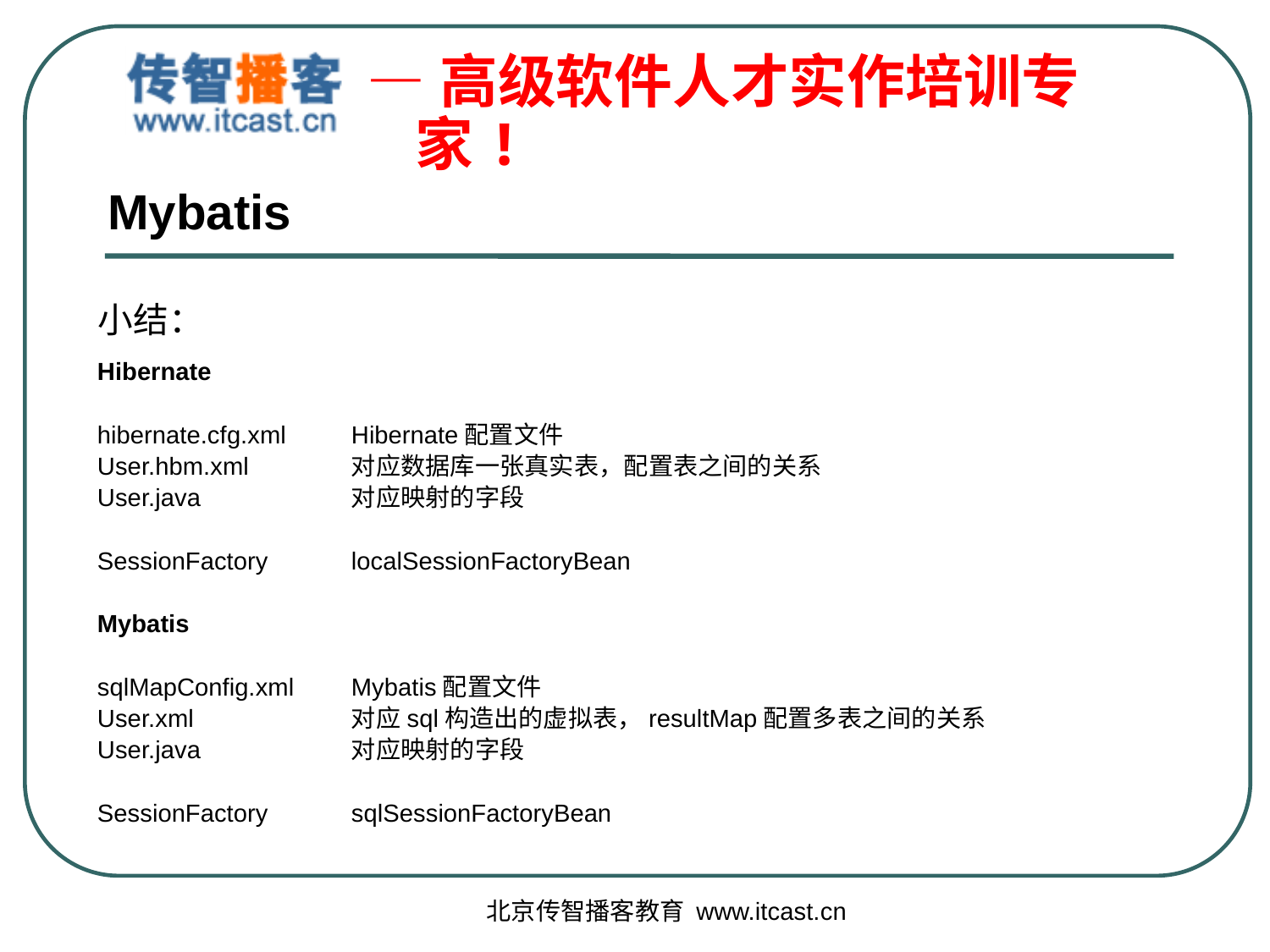

# Mybatis
小结：
Hibernate

hibernate.cfg.xml	Hibernate配置文件
User.hbm.xml	对应数据库一张真实表，配置表之间的关系
User.java		对应映射的字段

SessionFactory	localSessionFactoryBean

Mybatis

sqlMapConfig.xml	Mybatis配置文件
User.xml		对应sql构造出的虚拟表，resultMap配置多表之间的关系
User.java		对应映射的字段

SessionFactory	sqlSessionFactoryBean
北京传智播客教育 www.itcast.cn